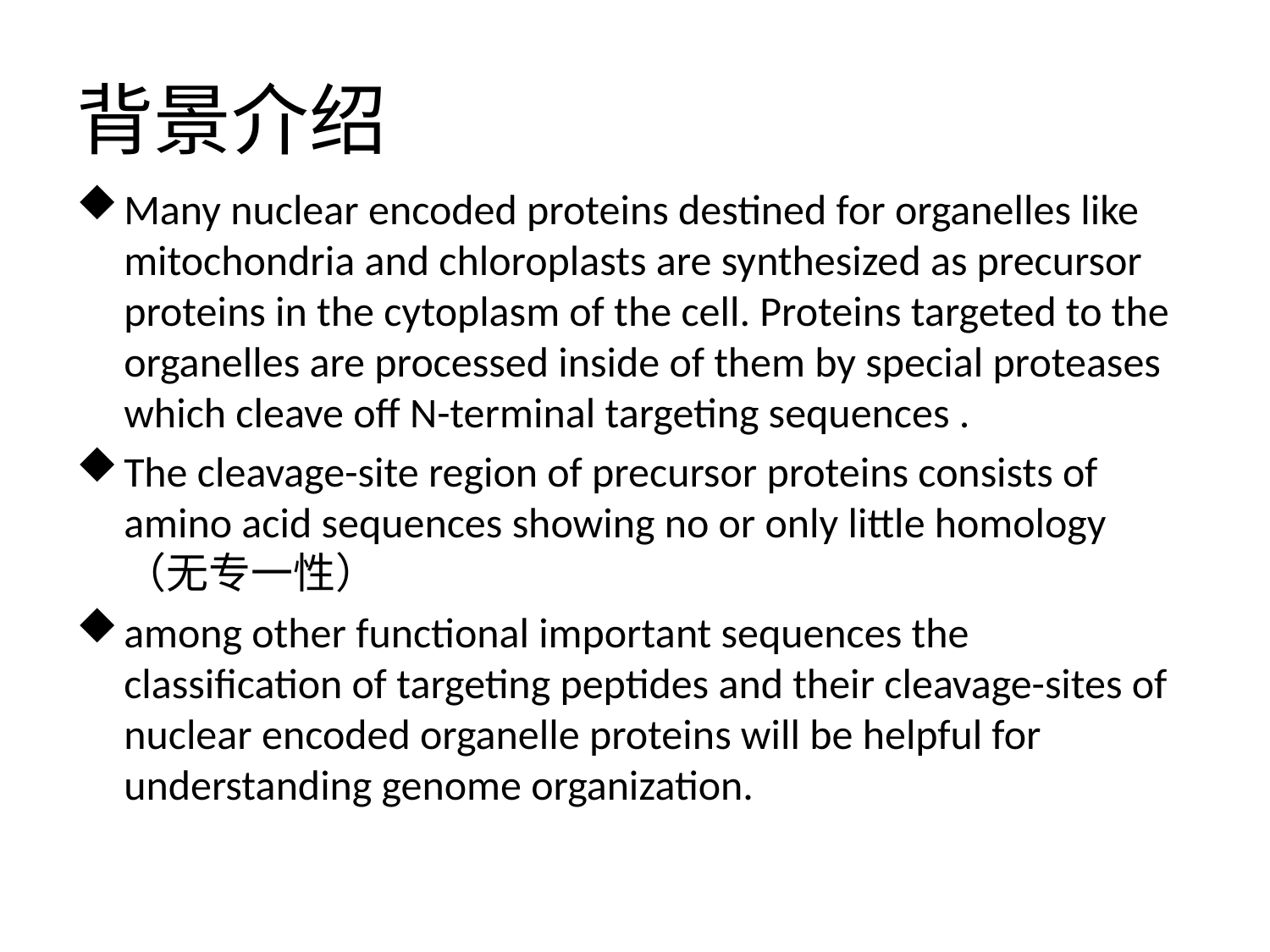

# 背景介绍
Many nuclear encoded proteins destined for organelles like mitochondria and chloroplasts are synthesized as precursor proteins in the cytoplasm of the cell. Proteins targeted to the organelles are processed inside of them by special proteases which cleave off N-terminal targeting sequences .
The cleavage-site region of precursor proteins consists of amino acid sequences showing no or only little homology（无专一性）
among other functional important sequences the classification of targeting peptides and their cleavage-sites of nuclear encoded organelle proteins will be helpful for understanding genome organization.